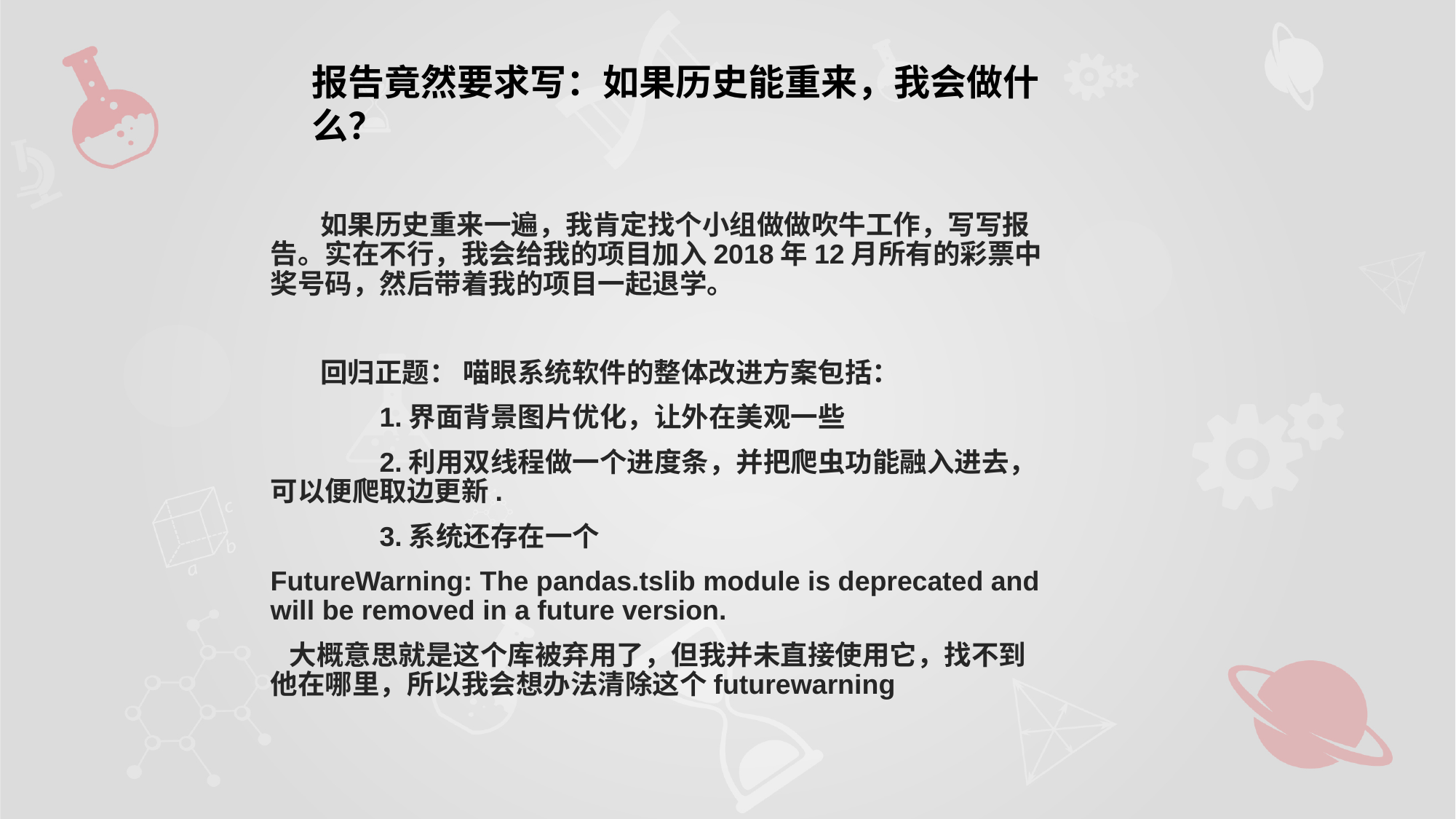

报告竟然要求写：如果历史能重来，我会做什么？
       如果历史重来一遍，我肯定找个小组做做吹牛工作，写写报告。实在不行，我会给我的项目加入2018年12月所有的彩票中奖号码，然后带着我的项目一起退学。

       回归正题： 喵眼系统软件的整体改进方案包括：
	1.界面背景图片优化，让外在美观一些
	2.利用双线程做一个进度条，并把爬虫功能融入进去，可以便爬取边更新.
	3.系统还存在一个
FutureWarning: The pandas.tslib module is deprecated and will be removed in a future version.
  大概意思就是这个库被弃用了，但我并未直接使用它，找不到他在哪里，所以我会想办法清除这个futurewarning